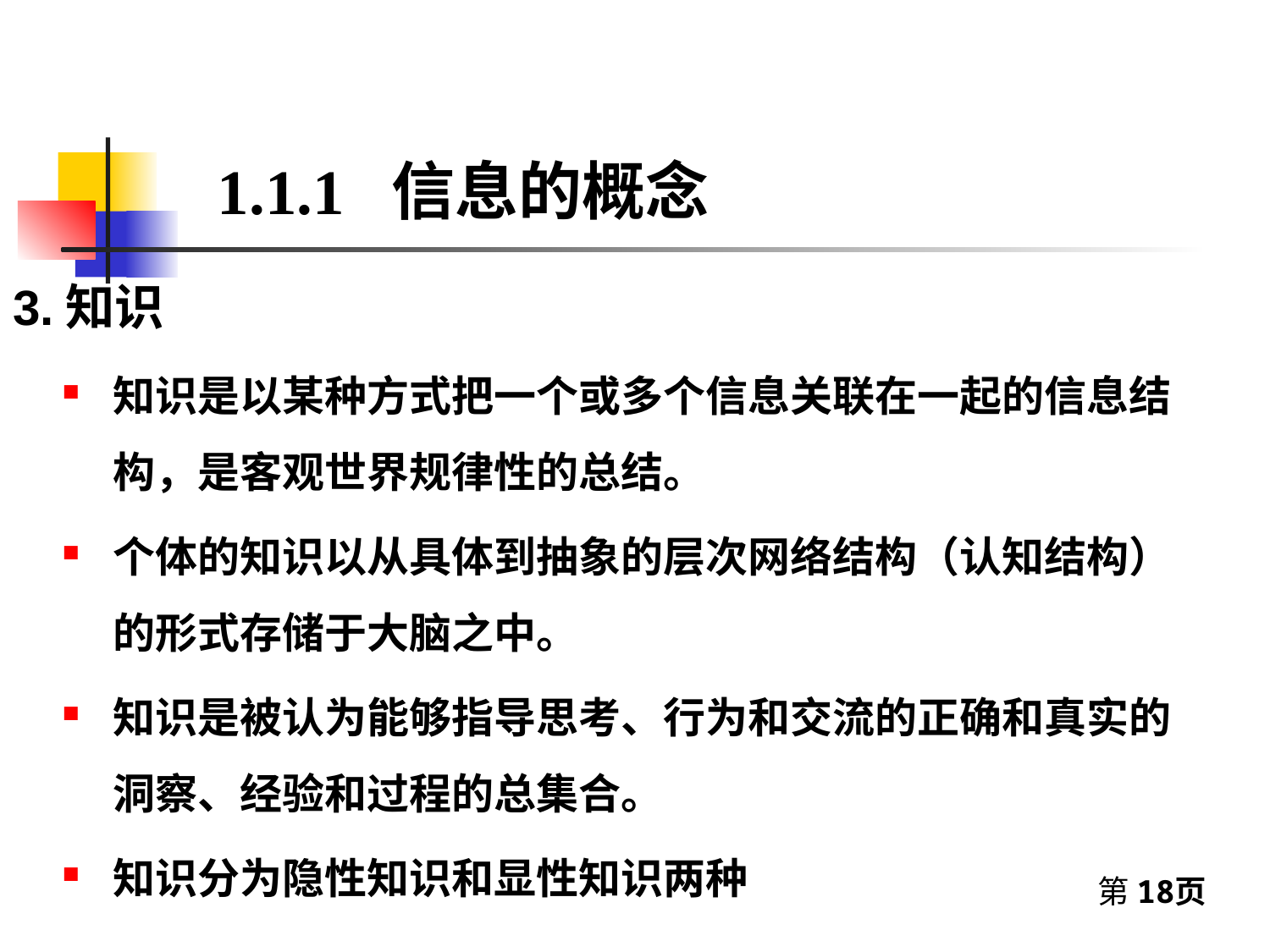

1.1.1  信息的概念
3.知识
知识是以某种方式把一个或多个信息关联在一起的信息结构，是客观世界规律性的总结。
个体的知识以从具体到抽象的层次网络结构（认知结构）的形式存储于大脑之中。
知识是被认为能够指导思考、行为和交流的正确和真实的洞察、经验和过程的总集合。
知识分为隐性知识和显性知识两种